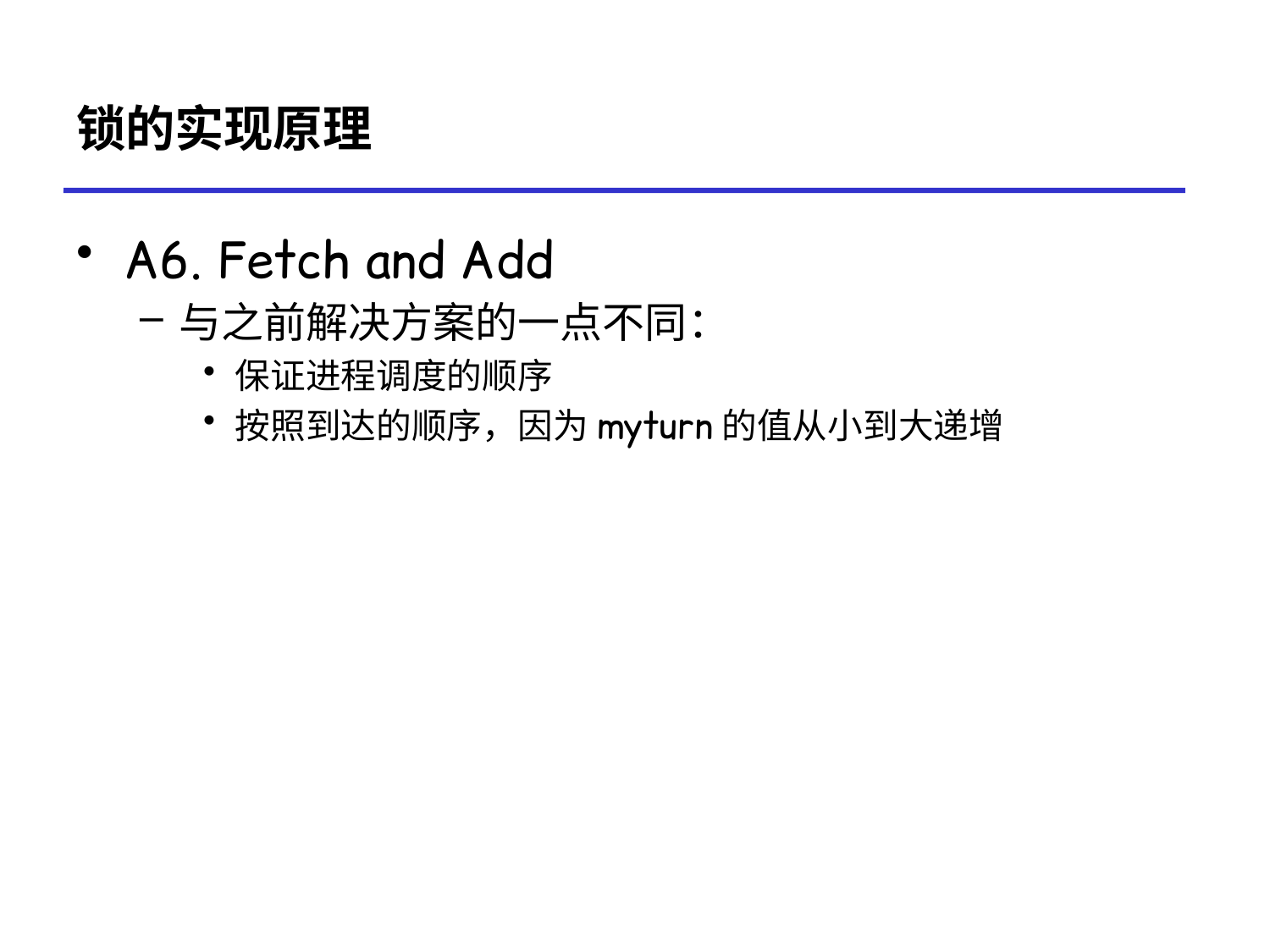

# 锁的实现原理
A6. Fetch and Add
与之前解决方案的一点不同：
保证进程调度的顺序
按照到达的顺序，因为myturn的值从小到大递增